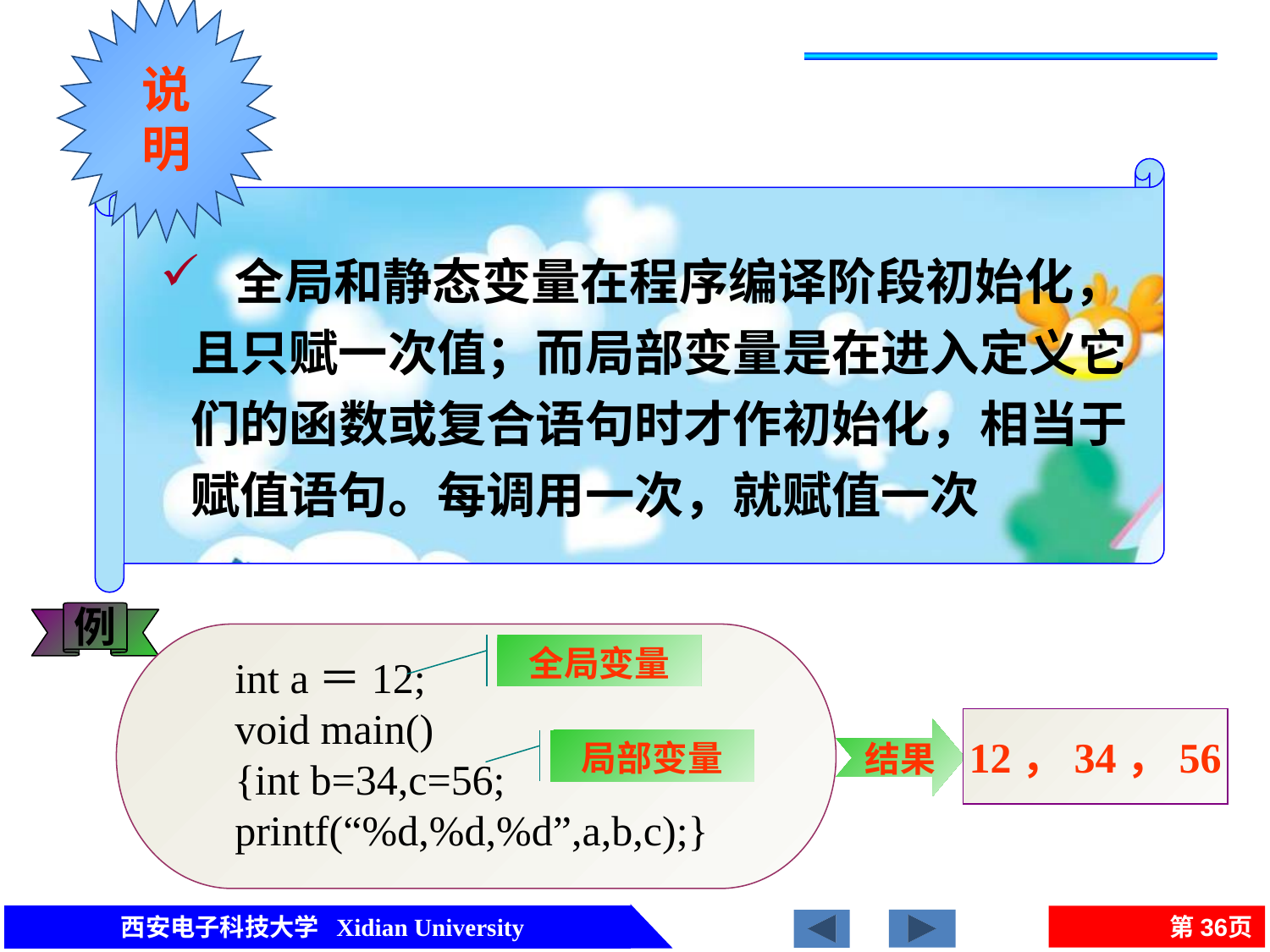

说明

  全局和静态变量在程序编译阶段初始化，且只赋一次值；而局部变量是在进入定义它们的函数或复合语句时才作初始化，相当于赋值语句。每调用一次，就赋值一次
例

int a＝12;
void main()
{int b=34,c=56;
printf(“%d,%d,%d”,a,b,c);}
全局变量
12，34，56
结果
局部变量